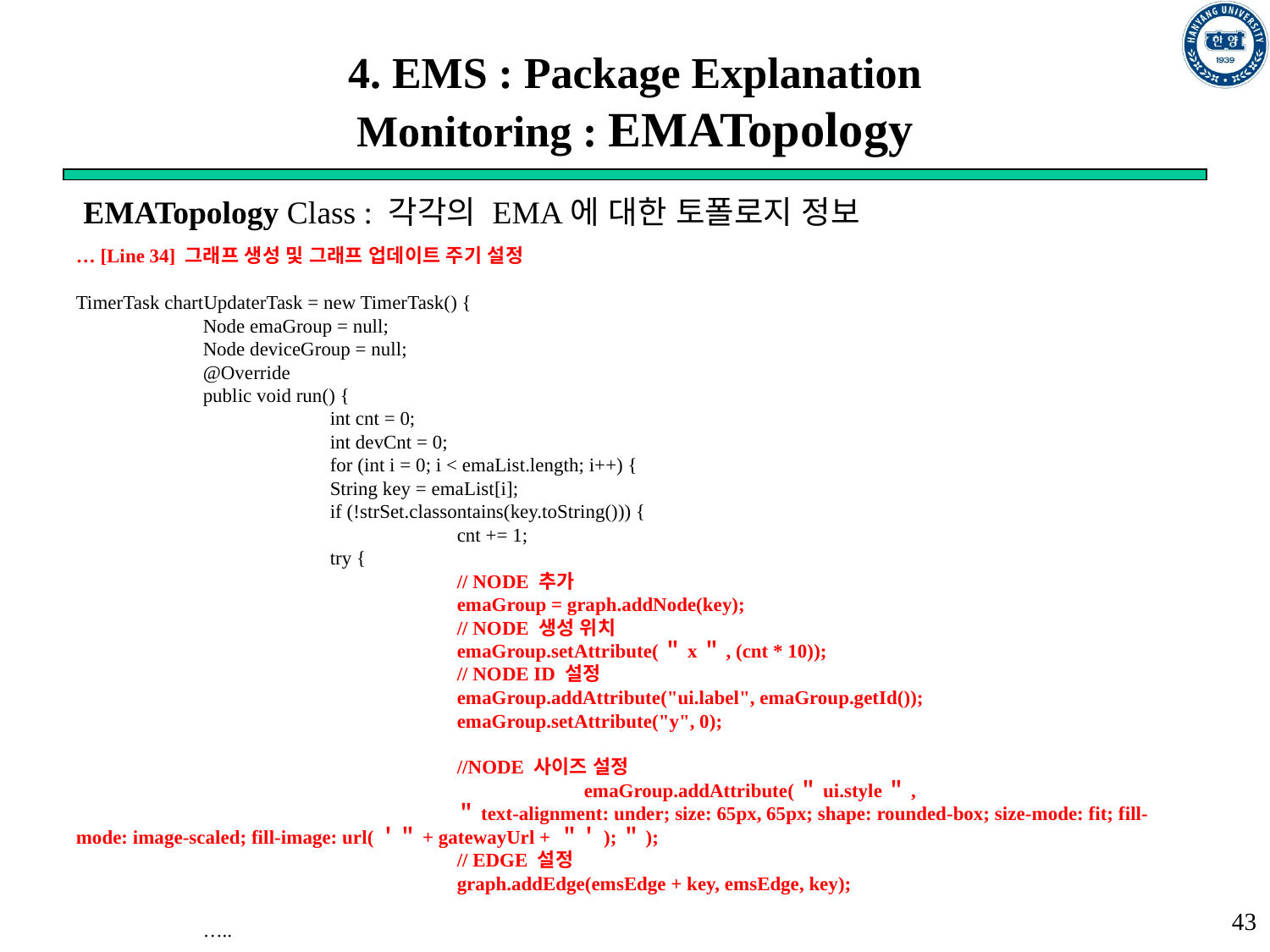

# 4. EMS : Package Explanation Monitoring : EMATopology
EMATopology Class : 각각의 EMA에 대한 토폴로지 정보
… [Line 34] 그래프 생성 및 그래프 업데이트 주기 설정

TimerTask chartUpdaterTask = new TimerTask() {
	Node emaGroup = null;
	Node deviceGroup = null;
	@Override
	public void run() {
		int cnt = 0;
		int devCnt = 0;
		for (int i = 0; i < emaList.length; i++) {
		String key = emaList[i];
		if (!strSet.classontains(key.toString())) {
			cnt += 1;
		try {
			// NODE 추가
			emaGroup = graph.addNode(key);
			// NODE 생성 위치
			emaGroup.setAttribute(＂x＂, (cnt * 10));
			// NODE ID 설정							emaGroup.addAttribute("ui.label", emaGroup.getId());
			emaGroup.setAttribute("y", 0);

			//NODE 사이즈 설정								emaGroup.addAttribute(＂ui.style＂,
			＂text-alignment: under; size: 65px, 65px; shape: rounded-box; size-mode: fit; fill-mode: image-scaled; fill-image: url(＇＂+ gatewayUrl + ＂＇);＂);
			// EDGE 설정
			graph.addEdge(emsEdge + key, emsEdge, key);

	…..
43